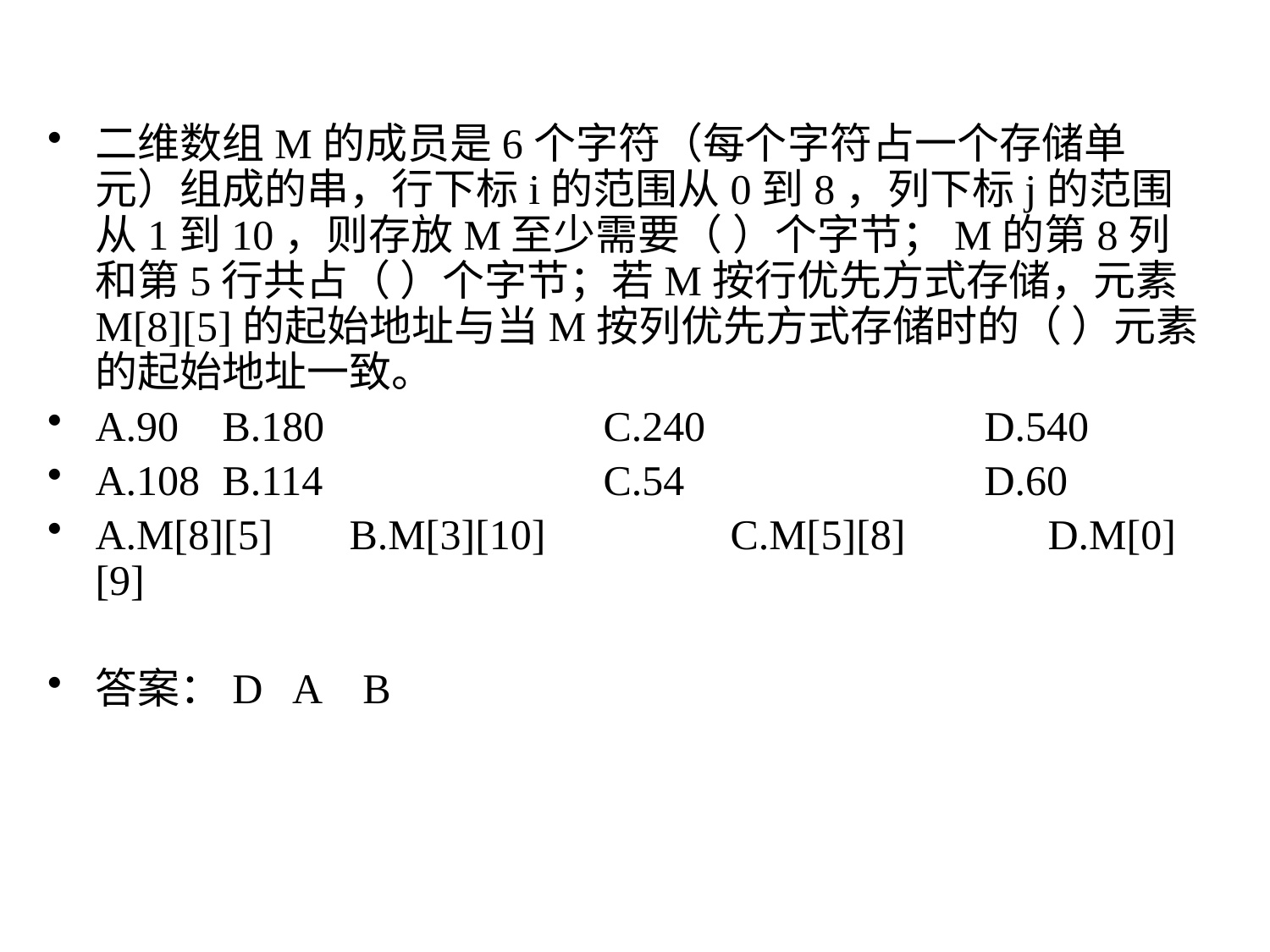

二维数组M的成员是6个字符（每个字符占一个存储单元）组成的串，行下标i的范围从0到8，列下标j的范围从1到10，则存放M至少需要（ ）个字节；M的第8列和第5行共占（ ）个字节；若M按行优先方式存储，元素M[8][5]的起始地址与当M按列优先方式存储时的（ ）元素的起始地址一致。
A.90	B.180			C.240			D.540
A.108	B.114			C.54			D.60
A.M[8][5]	B.M[3][10]		C.M[5][8]	      D.M[0][9]

答案：D   A    B